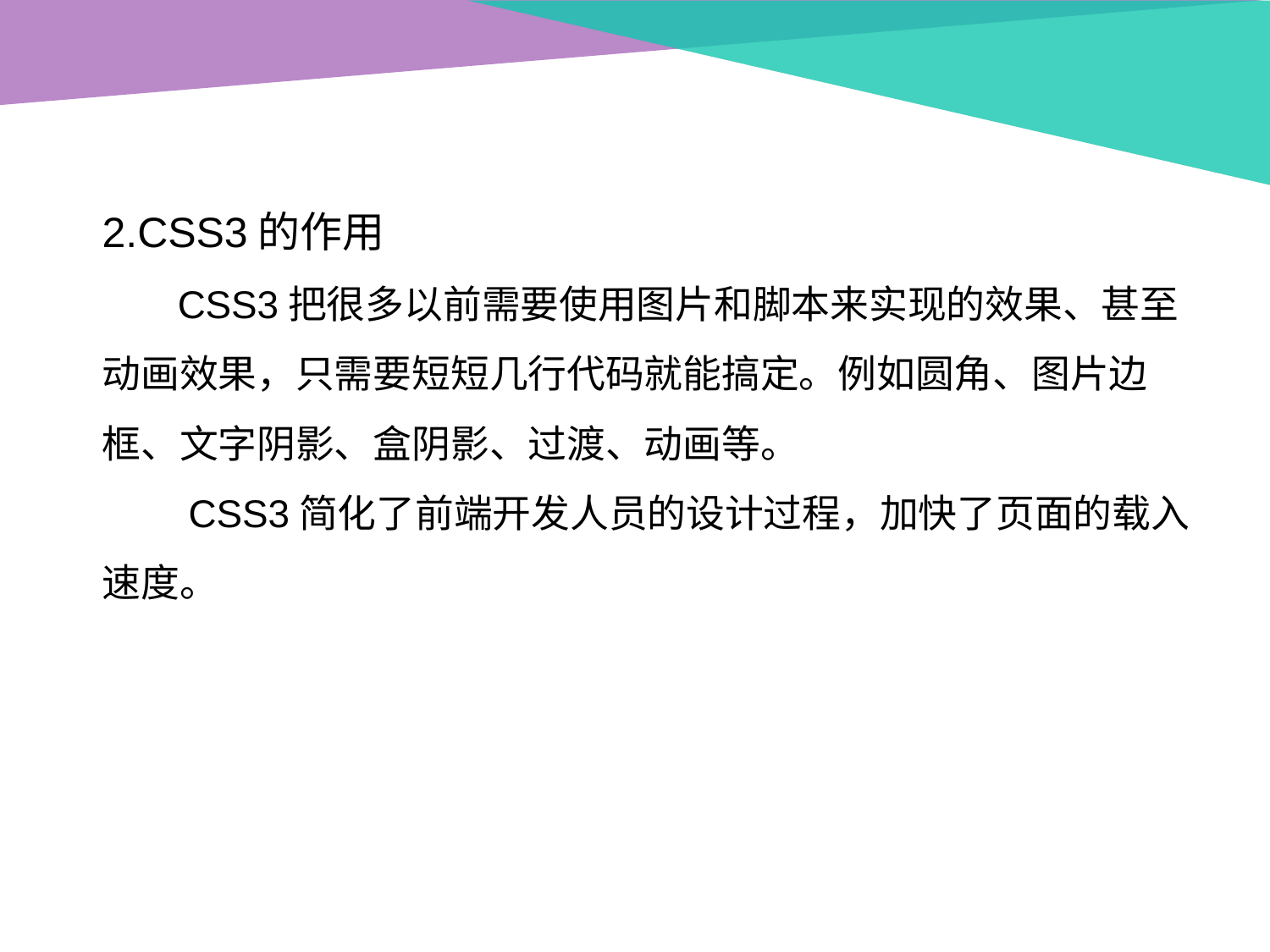

2.CSS3的作用
       CSS3把很多以前需要使用图片和脚本来实现的效果、甚至动画效果，只需要短短几行代码就能搞定。例如圆角、图片边框、文字阴影、盒阴影、过渡、动画等。
        CSS3简化了前端开发人员的设计过程，加快了页面的载入速度。